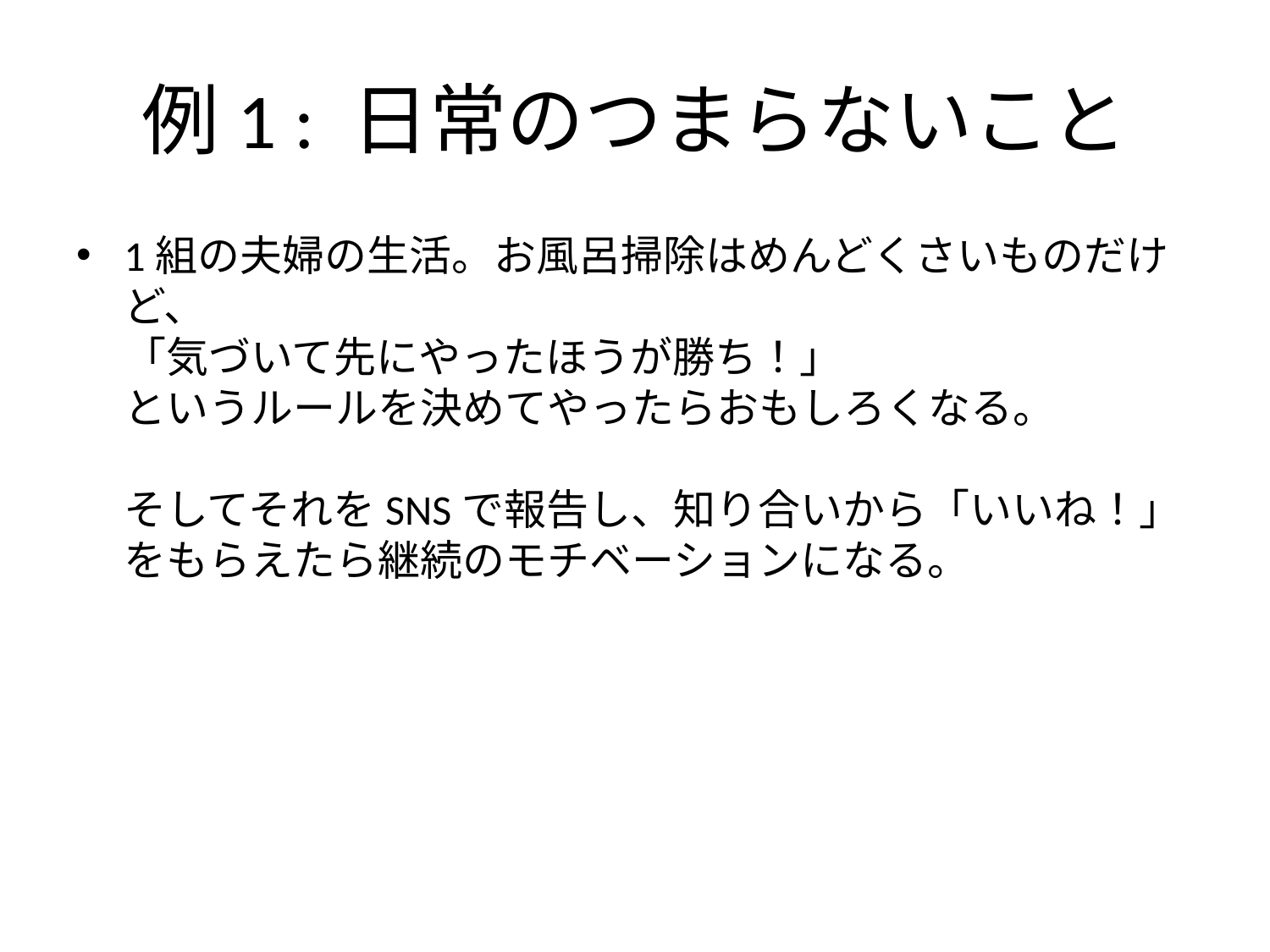

# 例1 : 日常のつまらないこと
1組の夫婦の生活。お風呂掃除はめんどくさいものだけど、
「気づいて先にやったほうが勝ち！」
というルールを決めてやったらおもしろくなる。
そしてそれをSNSで報告し、知り合いから「いいね！」をもらえたら継続のモチベーションになる。